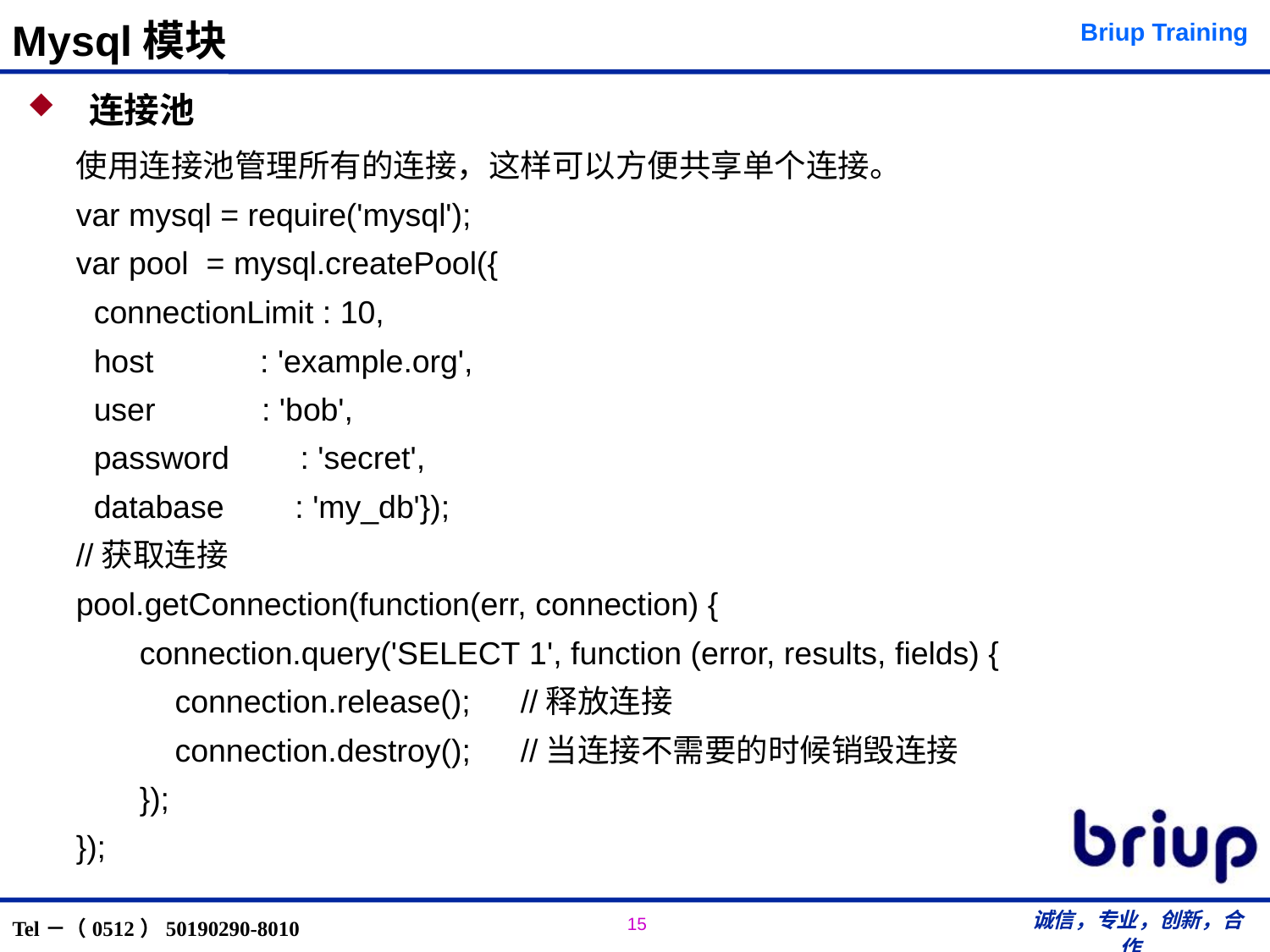

# Mysql模块
 连接池
使用连接池管理所有的连接，这样可以方便共享单个连接。
var mysql = require('mysql');
var pool  = mysql.createPool({
  connectionLimit : 10,
  host            : 'example.org',
  user            : 'bob',
  password        : 'secret',
  database        : 'my_db'});
//获取连接
pool.getConnection(function(err, connection) {
	connection.query('SELECT 1', function (error, results, fields) {
	    connection.release(); 	//释放连接
	    connection.destroy(); 	//当连接不需要的时候销毁连接
	});
});